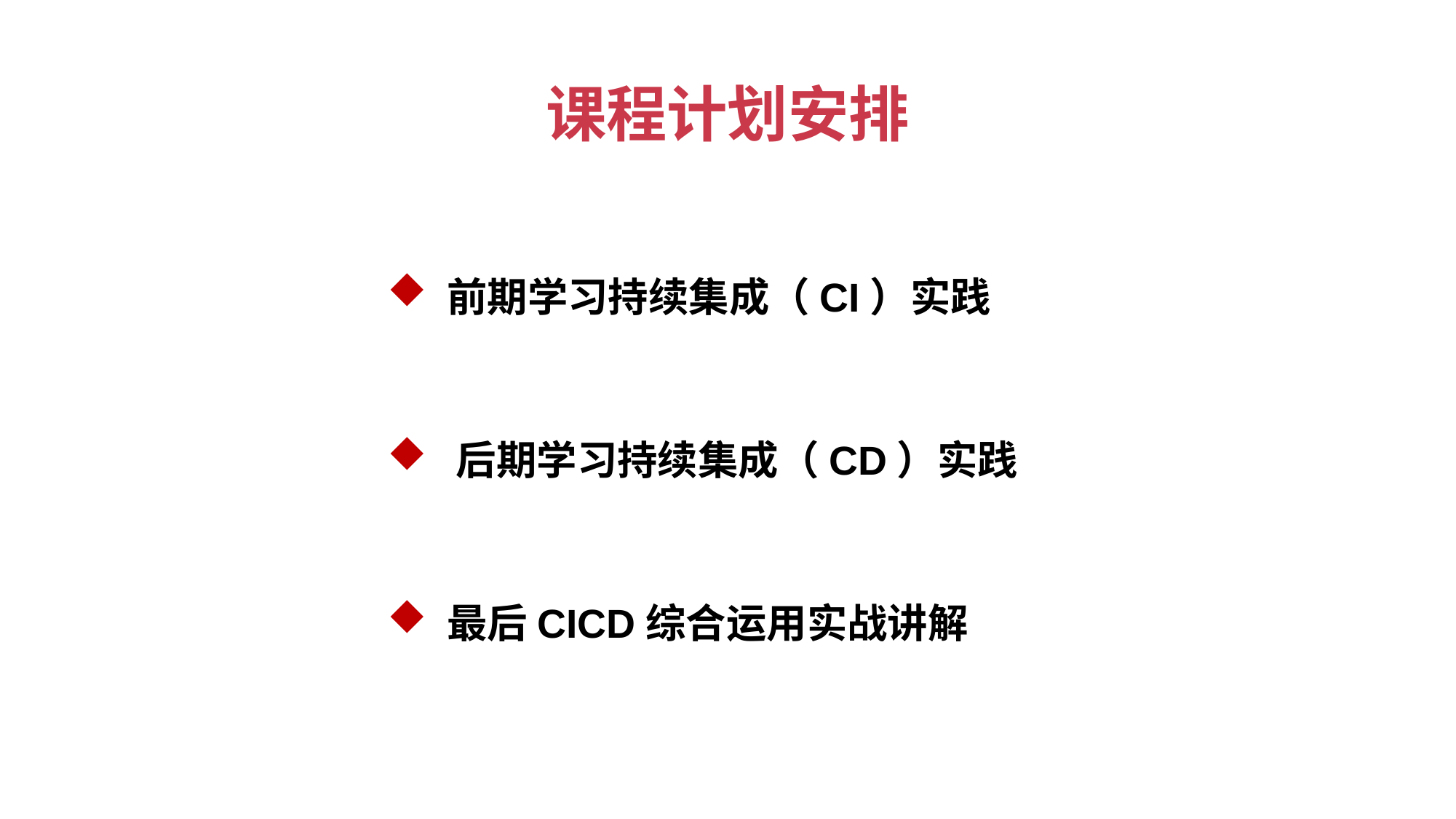

课程计划安排
 前期学习持续集成（CI）实践
  后期学习持续集成（CD）实践
 最后CICD综合运用实战讲解